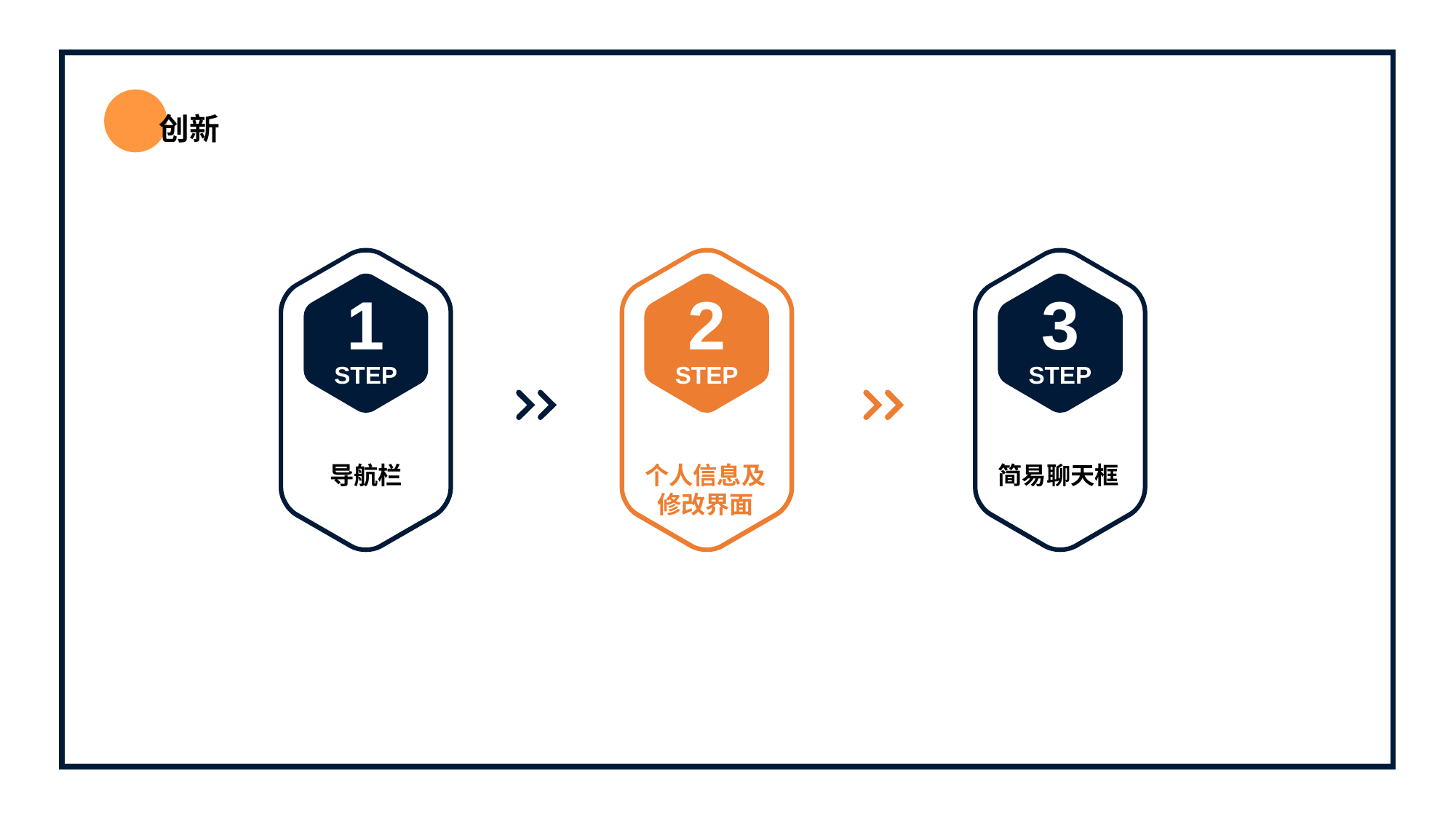

创新

1
STEP
导航栏
2
STEP
3
STEP

个人信息及修改界面
简易聊天框